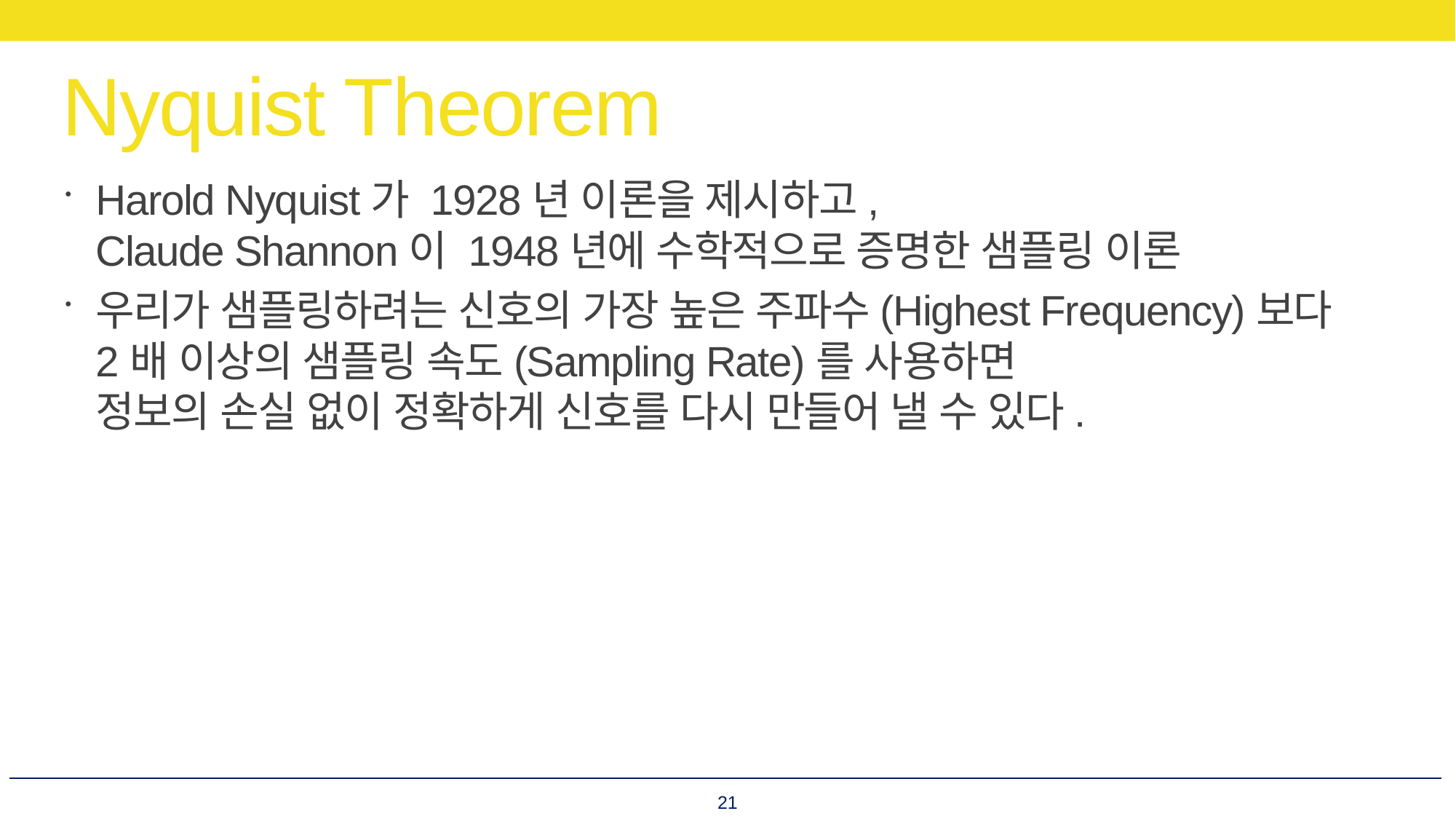

# Nyquist Theorem
Harold Nyquist가 1928년 이론을 제시하고,
Claude Shannon이 1948년에 수학적으로 증명한 샘플링 이론
우리가 샘플링하려는 신호의 가장 높은 주파수(Highest Frequency)보다
2배 이상의 샘플링 속도(Sampling Rate)를 사용하면
정보의 손실 없이 정확하게 신호를 다시 만들어 낼 수 있다.
21